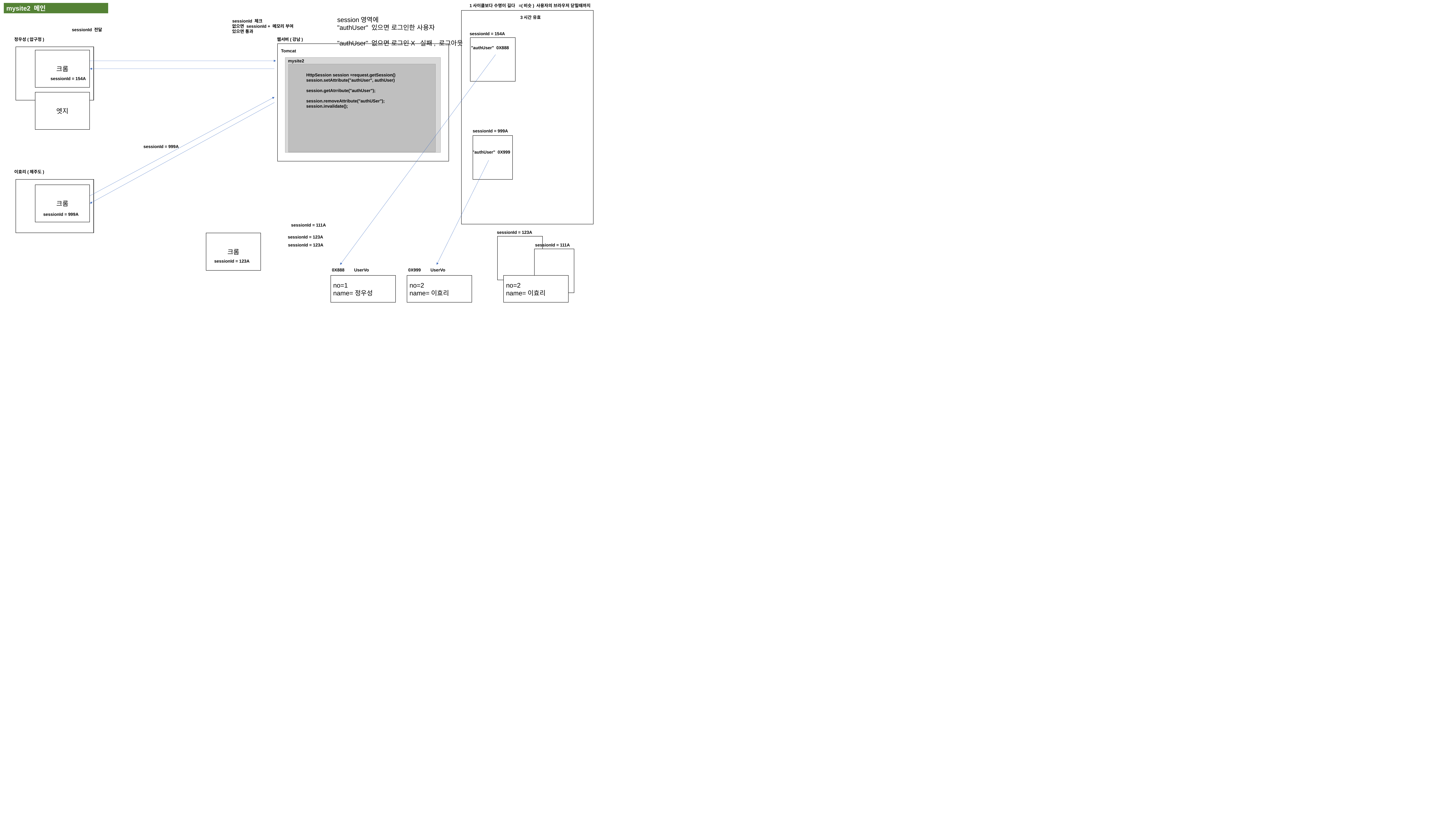

1사이클보다 수명이 길다  =(비슷) 사용자의 브라우저 닫힐때까지
mysite2 메인

3시간 유효
session영역에
"authUser" 있으면 로그인한 사용자

"authUser" 없으면 로그인X  실패, 로그아웃
sessionId 체크
없으면 sessionId + 메모리 부여
있으면 통과
sessionId 전달
sessionId = 154A
정우성(압구정)
웹서버(강남)

"authUser"  0X888

Tomcat

크롬
mysite2
HttpSession session =request.getSession()
session.setAttribute("authUser", authUser)

session.getAtrribute("authUser");

session.removeAttribute("authUSer");
session.invalidate();

sessionId = 154A
엣지
sessionId = 999A

sessionId = 999A
"authUser"  0X999
이효리(제주도)

크롬
sessionId = 999A
sessionId = 111A
sessionId = 123A
크롬
sessionId = 123A

sessionId = 111A
sessionId = 123A

sessionId = 123A
0X888        UserVo
0X999        UserVo
no=1
name=정우성
no=2
name=이효리
no=2
name=이효리